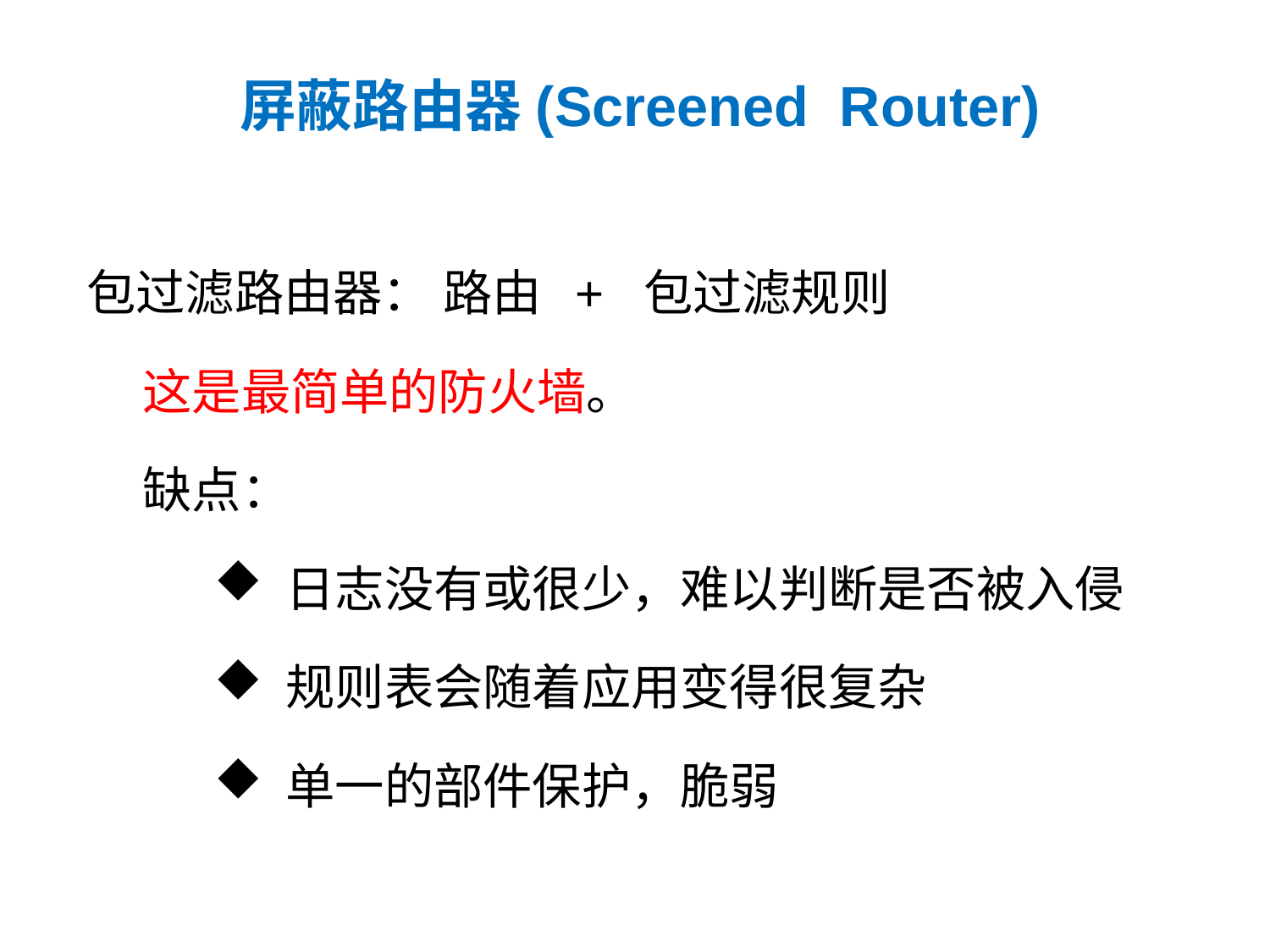

# 屏蔽路由器(Screened  Router)
包过滤路由器： 路由  +  包过滤规则
    这是最简单的防火墙。
    缺点：
 日志没有或很少，难以判断是否被入侵
 规则表会随着应用变得很复杂
 单一的部件保护，脆弱